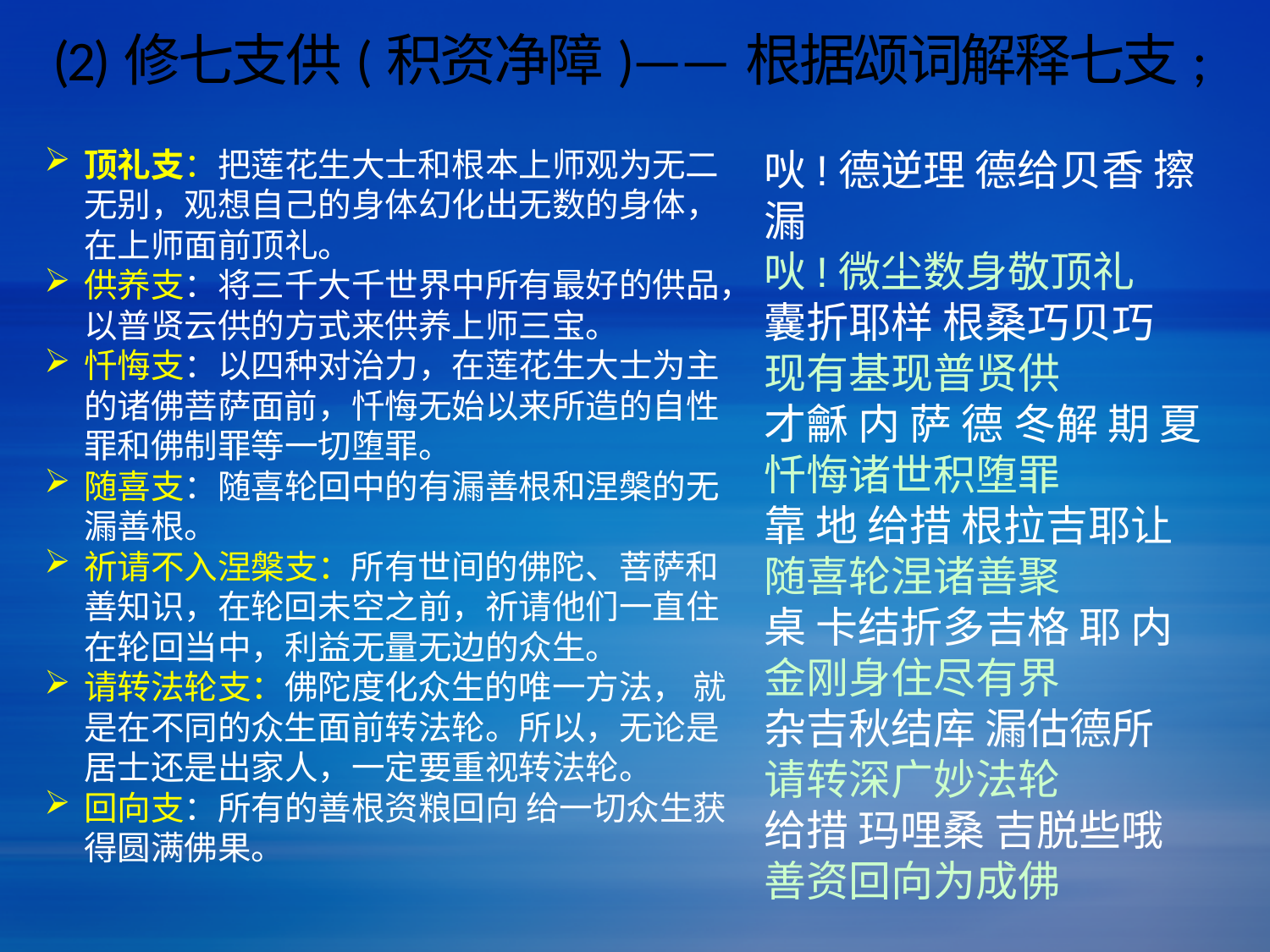

# (2)修七支供(积资净障)——根据颂词解释七支;
顶礼支：把莲花生大士和根本上师观为无二无别，观想自己的身体幻化出无数的身体，在上师面前顶礼。
供养支：将三千大千世界中所有最好的供品，以普贤云供的方式来供养上师三宝。
忏悔支：以四种对治力，在莲花生大士为主的诸佛菩萨面前，忏悔无始以来所造的自性罪和佛制罪等一切堕罪。
随喜支：随喜轮回中的有漏善根和涅槃的无漏善根。
祈请不入涅槃支：所有世间的佛陀、菩萨和 善知识，在轮回未空之前，祈请他们一直住在轮回当中，利益无量无边的众生。
请转法轮支：佛陀度化众生的唯一方法， 就是在不同的众生面前转法轮。所以，无论是居士还是出家人，一定要重视转法轮。
回向支：所有的善根资粮回向 给一切众生获得圆满佛果。
吙!德逆理 德给贝香 擦漏
吙!微尘数身敬顶礼
囊折耶样 根桑巧贝巧
现有基现普贤供
才龢 内 萨 德 冬解 期 夏
忏悔诸世积堕罪
靠 地 给措 根拉吉耶让
随喜轮涅诸善聚
桌 卡结折多吉格 耶 内
金刚身住尽有界
杂吉秋结库 漏估德所
请转深广妙法轮
给措 玛哩桑 吉脱些哦
善资回向为成佛